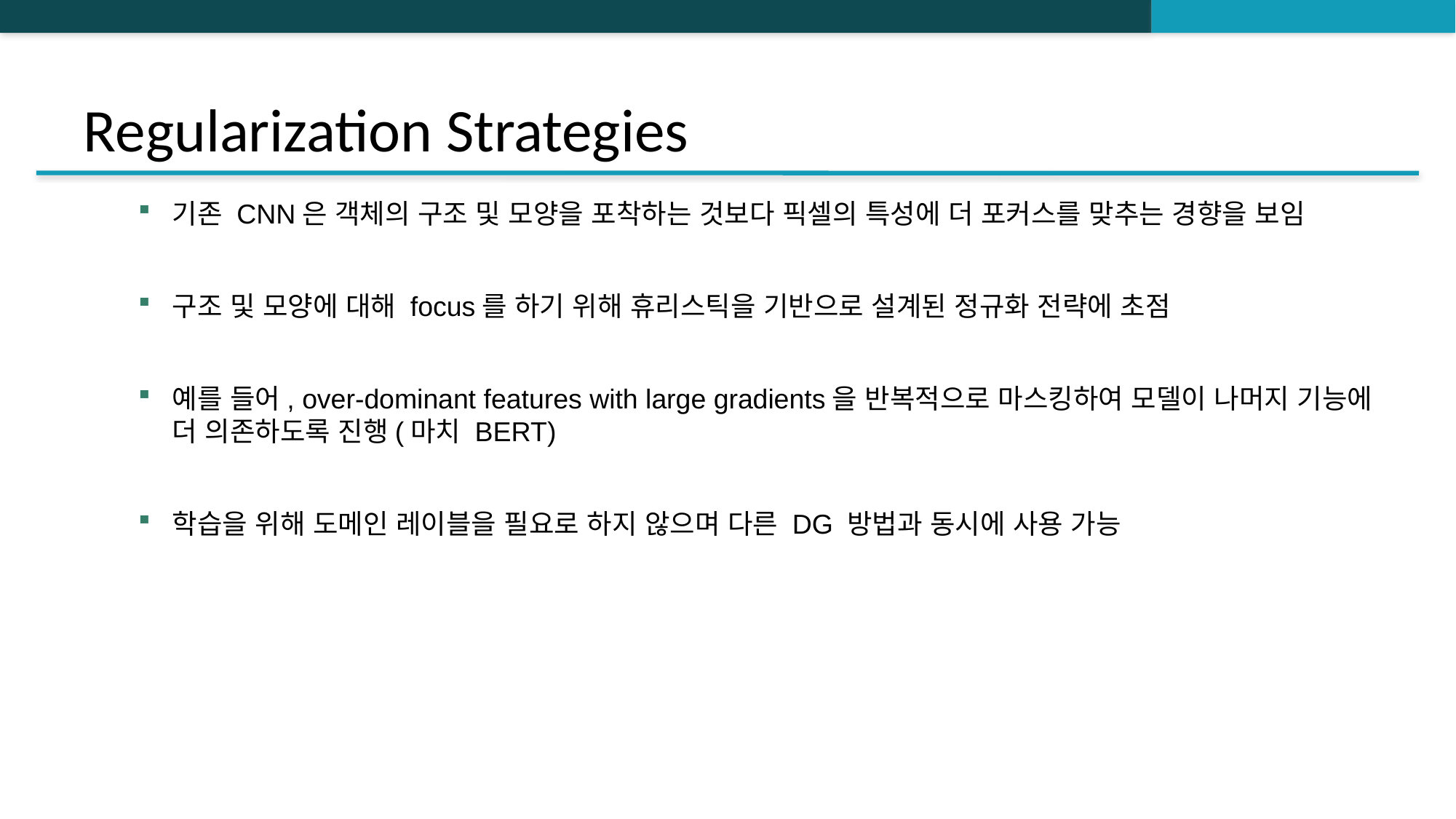

# Regularization Strategies
기존 CNN은 객체의 구조 및 모양을 포착하는 것보다 픽셀의 특성에 더 포커스를 맞추는 경향을 보임

구조 및 모양에 대해 focus를 하기 위해 휴리스틱을 기반으로 설계된 정규화 전략에 초점

예를 들어, over-dominant features with large gradients을 반복적으로 마스킹하여 모델이 나머지 기능에 더 의존하도록 진행(마치 BERT)

학습을 위해 도메인 레이블을 필요로 하지 않으며 다른 DG 방법과 동시에 사용 가능